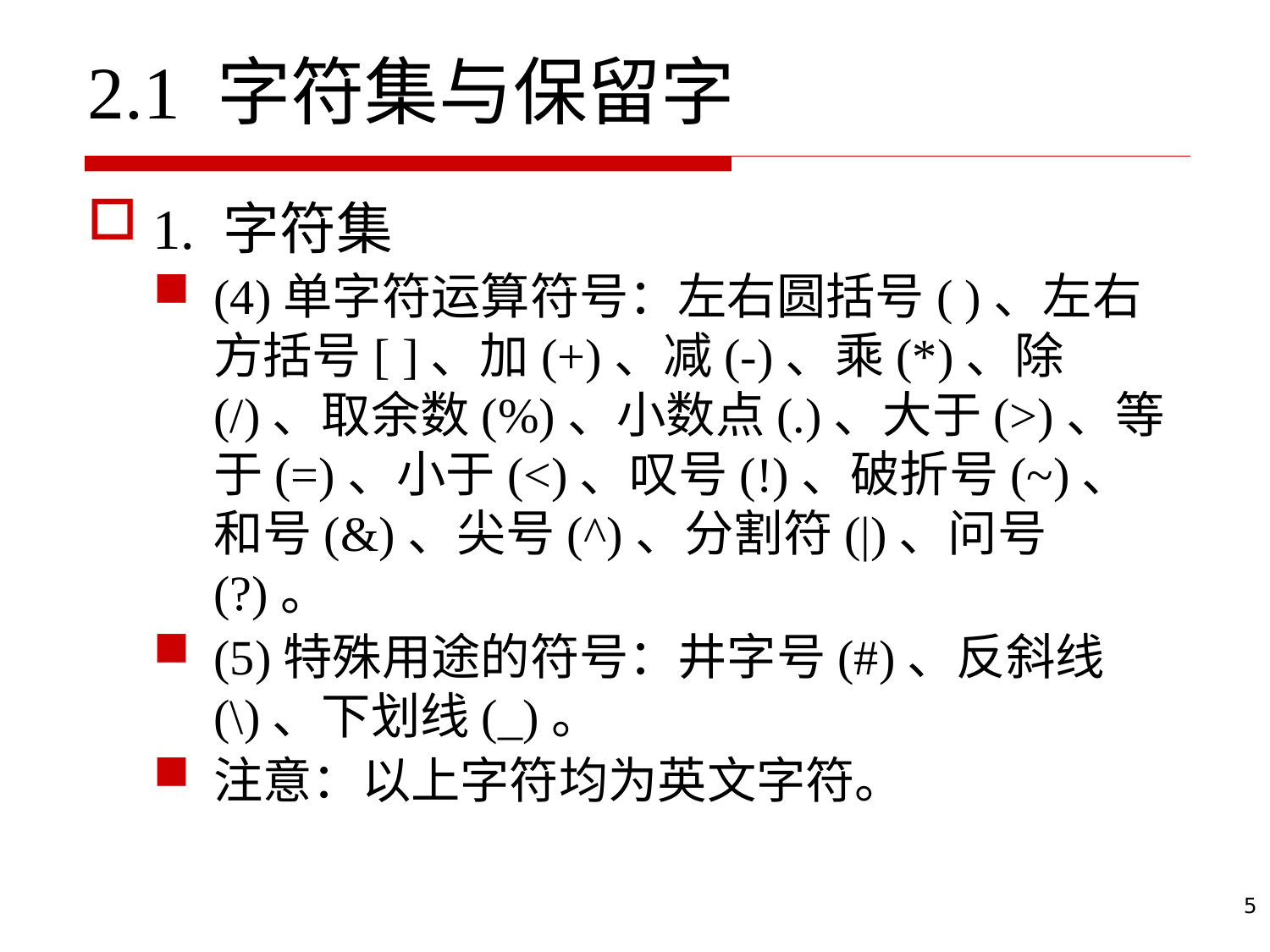

# 2.1 字符集与保留字
1. 字符集
(4)单字符运算符号：左右圆括号( )、左右方括号[ ]、加(+)、减(-)、乘(*)、除(/)、取余数(%)、小数点(.)、大于(>)、等于(=)、小于(<)、叹号(!)、破折号(~)、和号(&)、尖号(^)、分割符(|)、问号(?)。
(5)特殊用途的符号：井字号(#)、反斜线(\)、下划线(_)。
注意：以上字符均为英文字符。
5